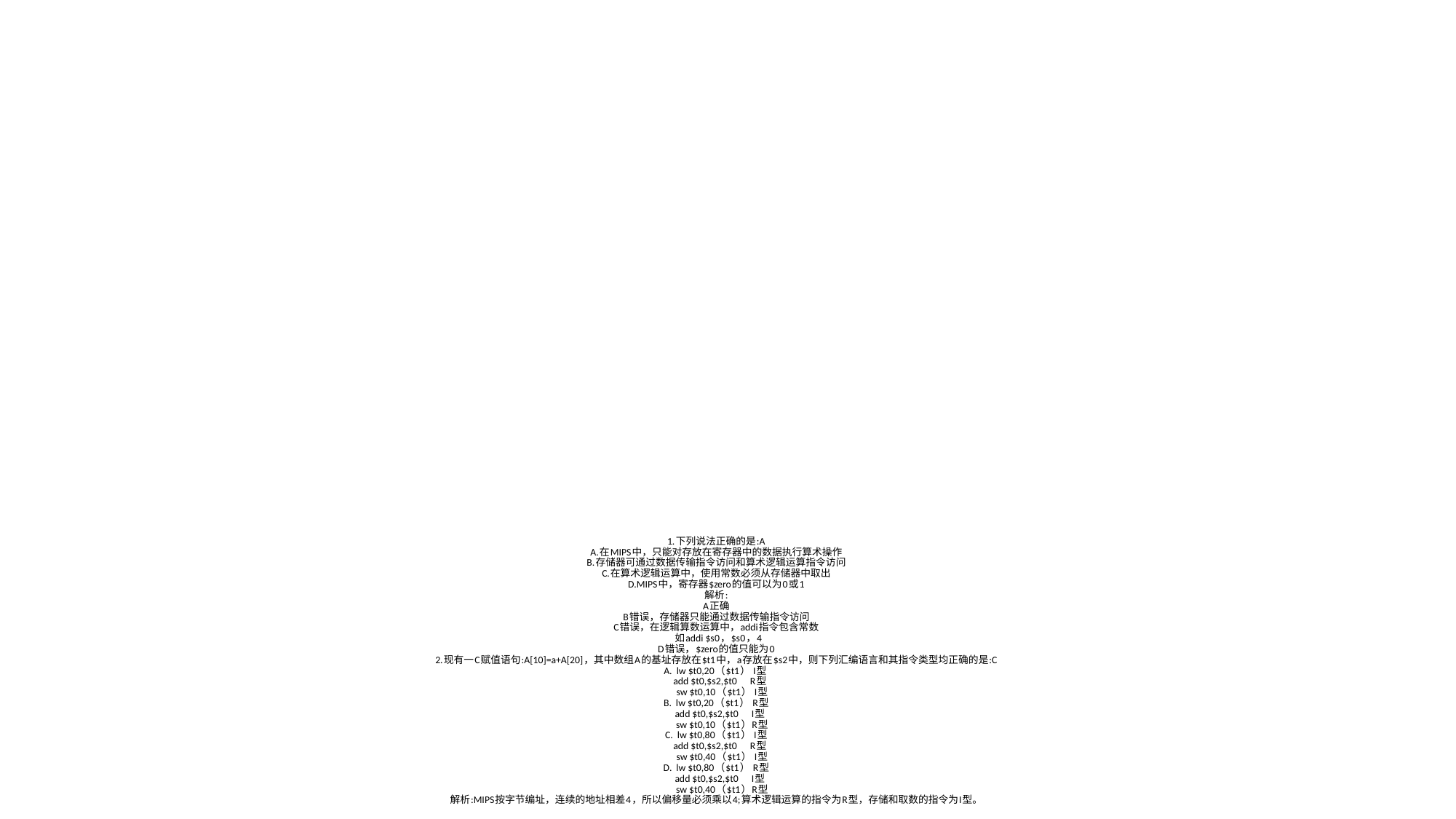

# 1.下列说法正确的是:A A.在MIPS中，只能对存放在寄存器中的数据执行算术操作 B.存储器可通过数据传输指令访问和算术逻辑运算指令访问 C.在算术逻辑运算中，使用常数必须从存储器中取出 D.MIPS中，寄存器$zero的值可以为0或1 解析: A正确 B错误，存储器只能通过数据传输指令访问 C错误，在逻辑算数运算中，addi指令包含常数 如addi $s0，$s0，4 D错误，$zero的值只能为0 2.现有一C赋值语句:A[10]=a+A[20]，其中数组A的基址存放在$t1中，a存放在$s2中，则下列汇编语言和其指令类型均正确的是:C A.  lw $t0,20（$t1） I型    add $t0,$s2,$t0      R型      sw $t0,10（$t1） I型 B.  lw $t0,20（$t1） R型    add $t0,$s2,$t0      I型      sw $t0,10（$t1）R型 C.  lw $t0,80（$t1） I型    add $t0,$s2,$t0      R型      sw $t0,40（$t1） I型 D.  lw $t0,80（$t1） R型    add $t0,$s2,$t0      I型      sw $t0,40（$t1）R型 解析:MIPS按字节编址，连续的地址相差4，所以偏移量必须乘以4;算术逻辑运算的指令为R型，存储和取数的指令为I型。